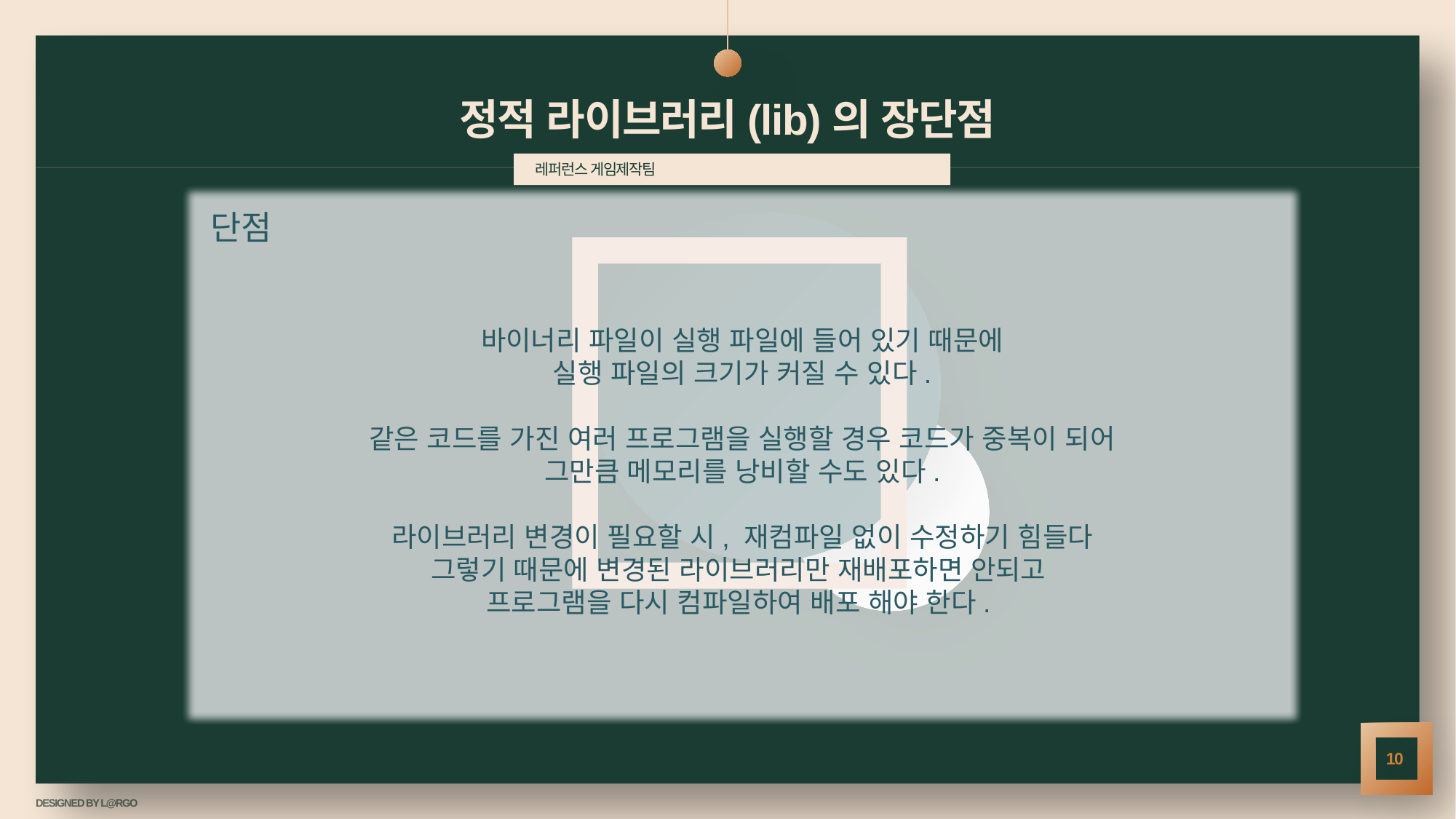

# 정적 라이브러리(lib)의 장단점
레퍼런스 게임제작팀

바이너리 파일이 실행 파일에 들어 있기 때문에
실행 파일의 크기가 커질 수 있다.

같은 코드를 가진 여러 프로그램을 실행할 경우 코드가 중복이 되어
그만큼 메모리를 낭비할 수도 있다.

라이브러리 변경이 필요할 시, 재컴파일 없이 수정하기 힘들다
그렇기 때문에 변경된 라이브러리만 재배포하면 안되고
프로그램을 다시 컴파일하여 배포 해야 한다.

단점

10
DESIGNED BY L@RGO